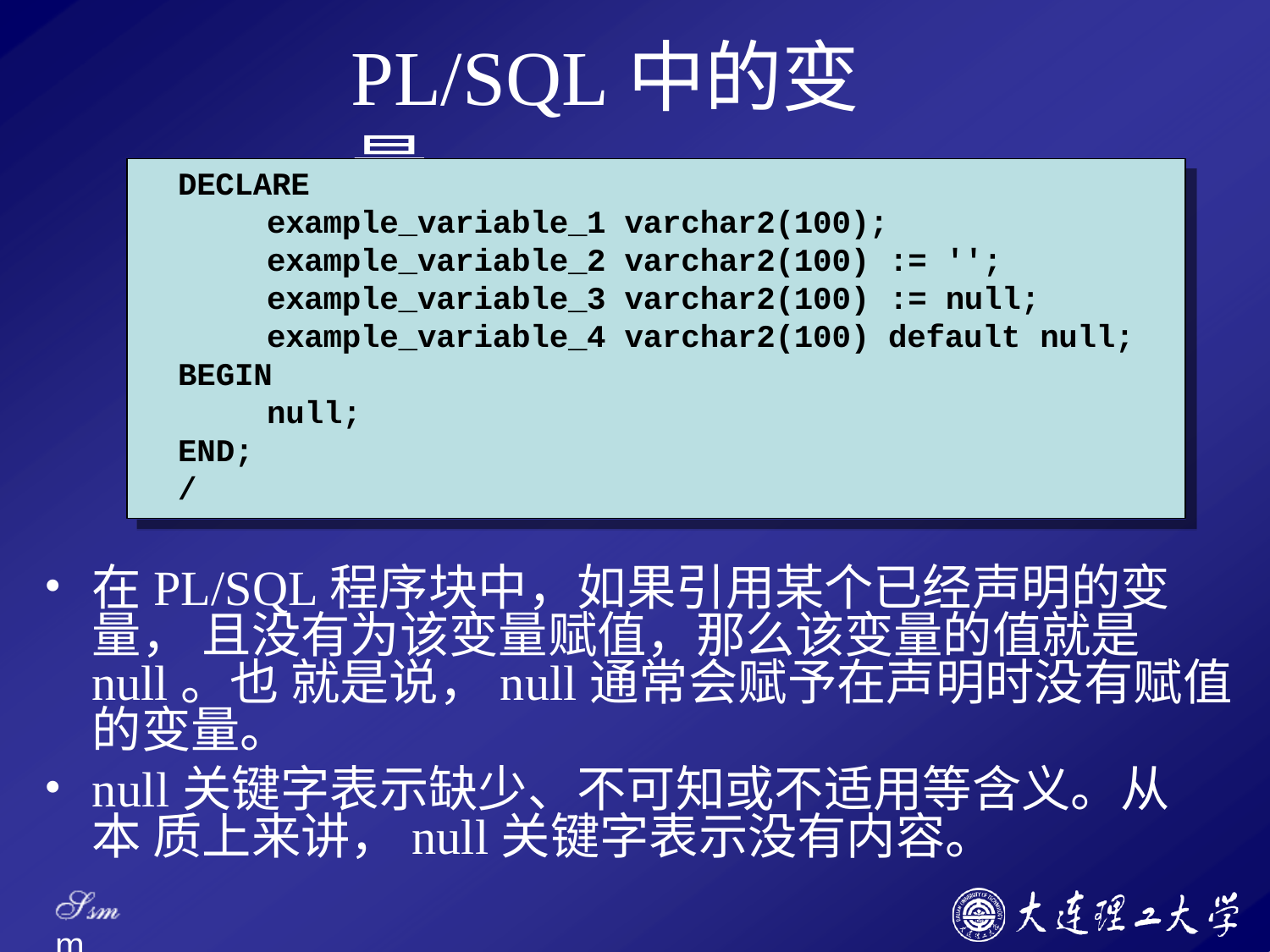

# PL/SQL中的变量

DECLARE
example_variable_1 varchar2(100);  example_variable_2 varchar2(100) := '';  example_variable_3 varchar2(100) := null;  example_variable_4 varchar2(100) default null;
BEGIN
null;
END;
/

在PL/SQL程序块中，如果引用某个已经声明的变量， 且没有为该变量赋值，那么该变量的值就是null。也 就是说，null通常会赋予在声明时没有赋值的变量。
null关键字表示缺少、不可知或不适用等含义。从本 质上来讲，null关键字表示没有内容。

Ssm